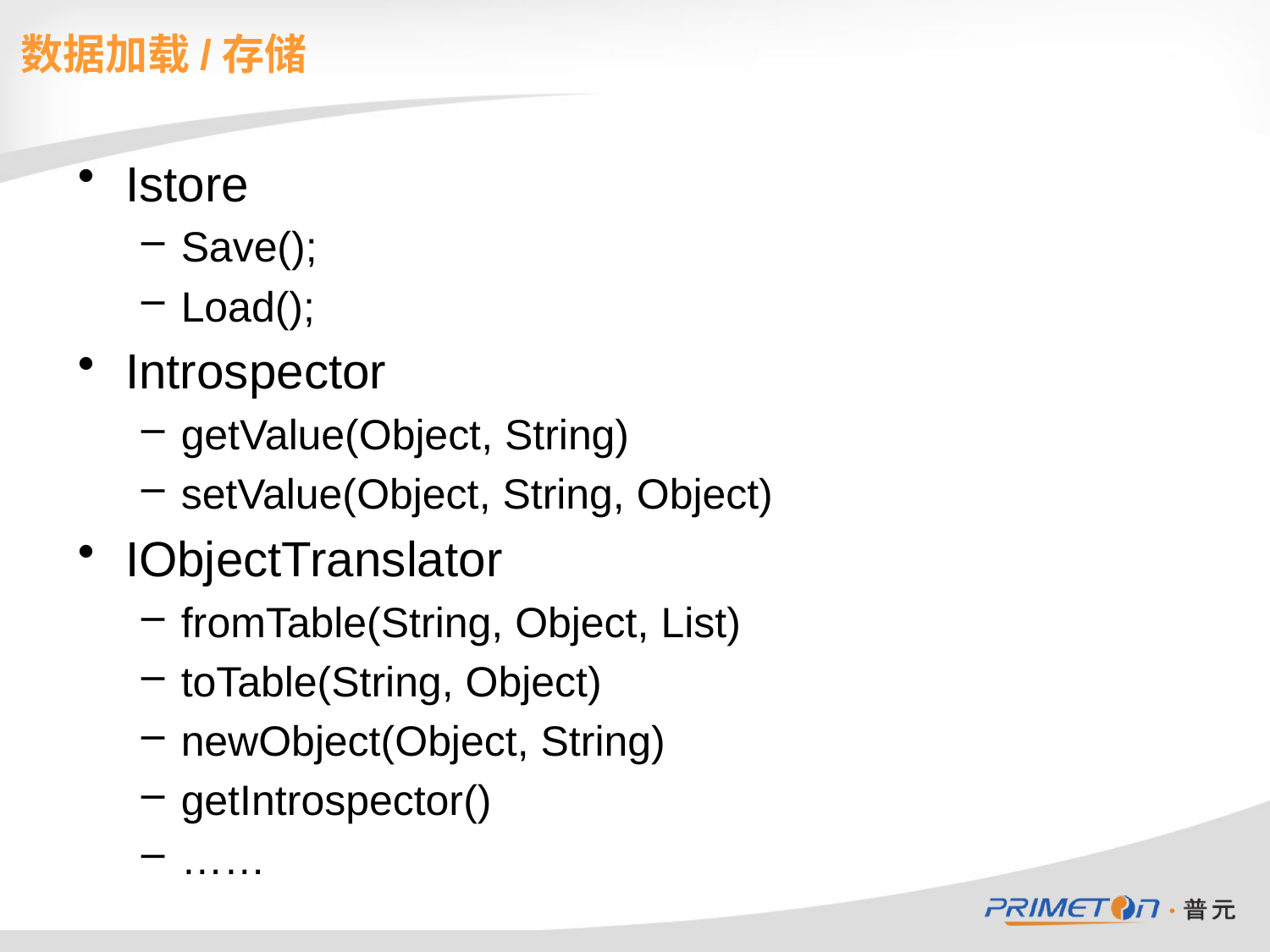

数据加载/存储
Istore
Save();
Load();
Introspector
getValue(Object, String)
setValue(Object, String, Object)
IObjectTranslator
fromTable(String, Object, List)
toTable(String, Object)
newObject(Object, String)
getIntrospector()
……